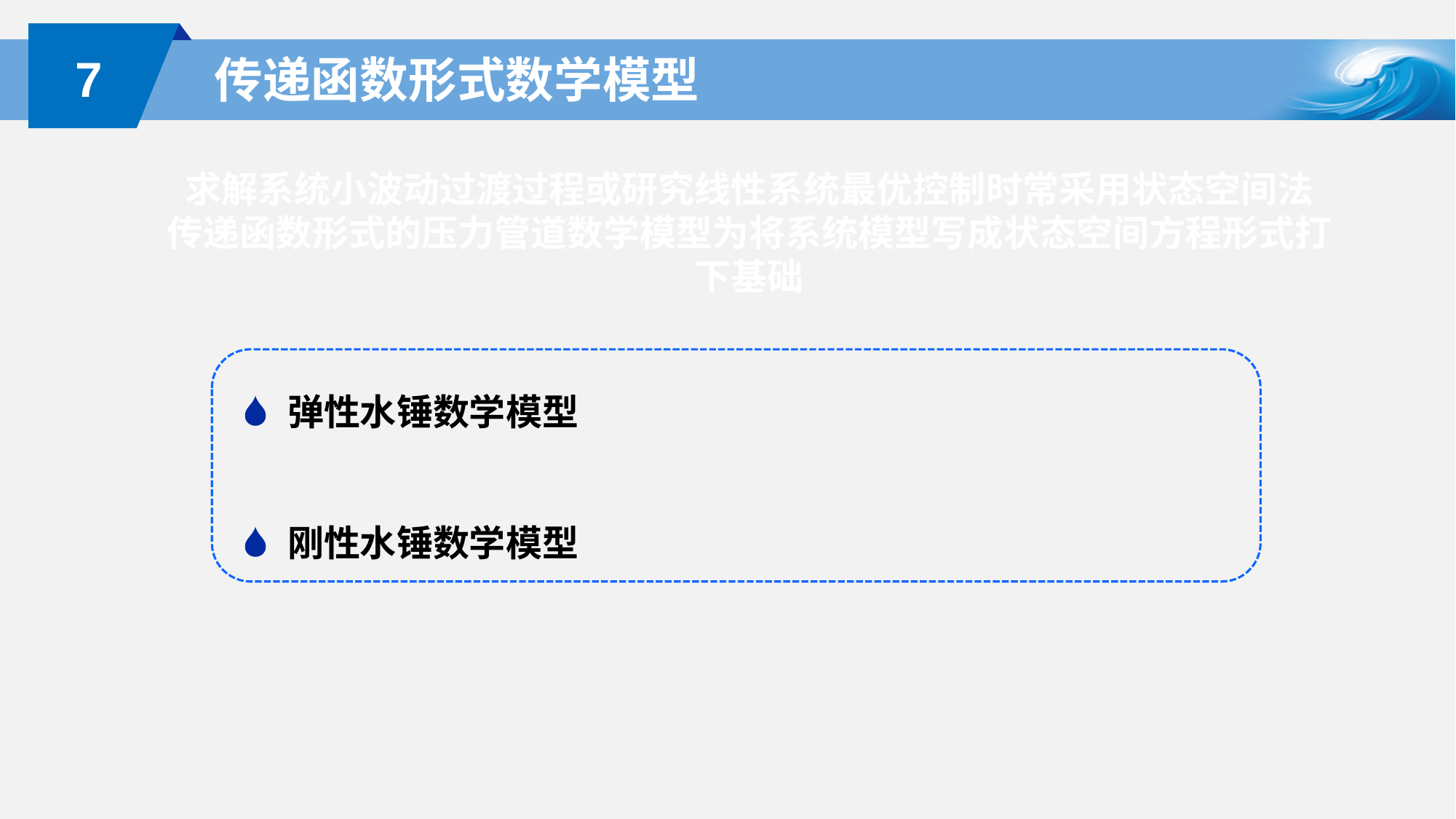

7
传递函数形式数学模型
求解系统小波动过渡过程或研究线性系统最优控制时常采用状态空间法
传递函数形式的压力管道数学模型为将系统模型写成状态空间方程形式打下基础

弹性水锤数学模型

刚性水锤数学模型